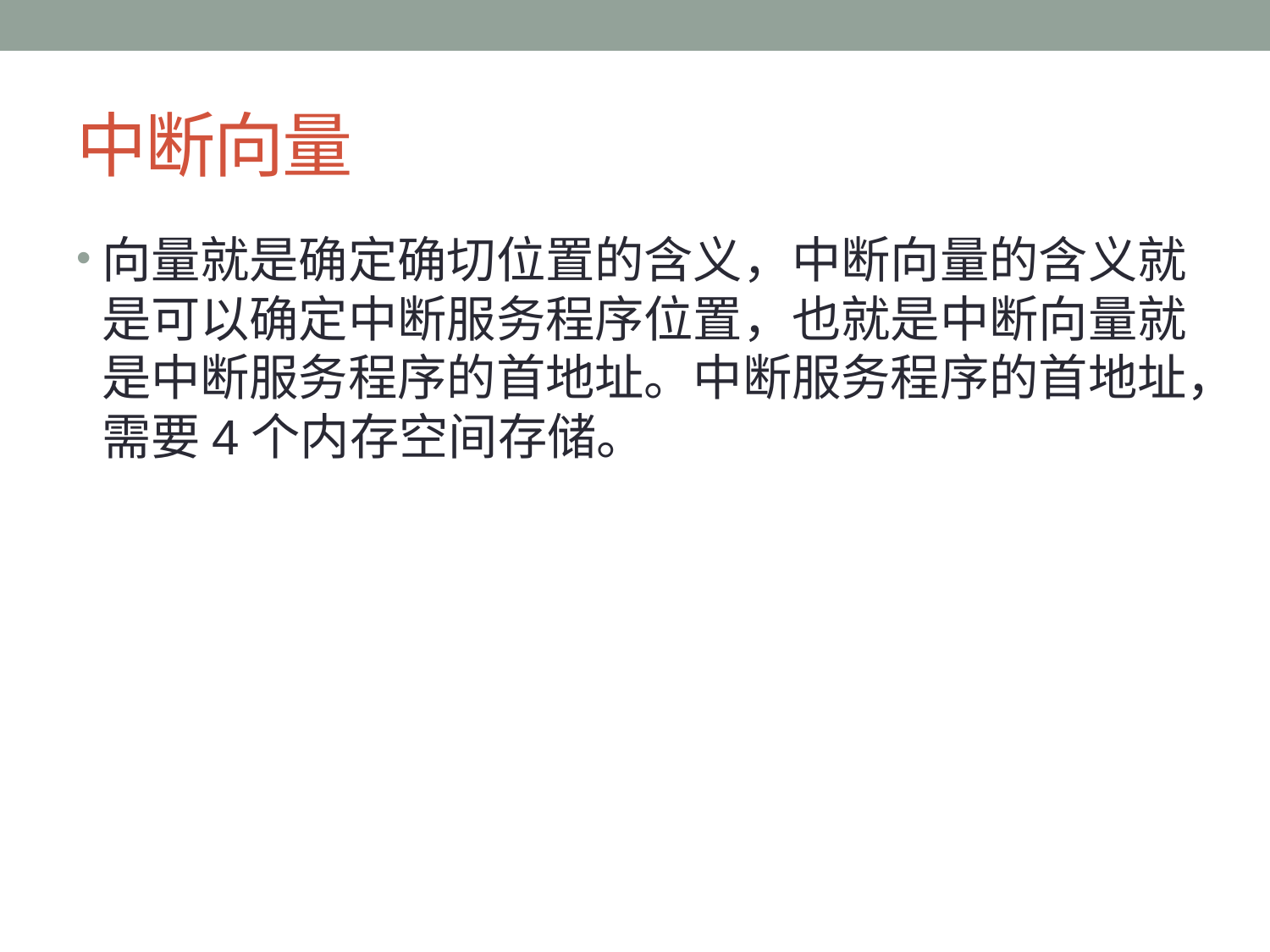

# 中断向量
向量就是确定确切位置的含义，中断向量的含义就是可以确定中断服务程序位置，也就是中断向量就是中断服务程序的首地址。中断服务程序的首地址，需要4个内存空间存储。